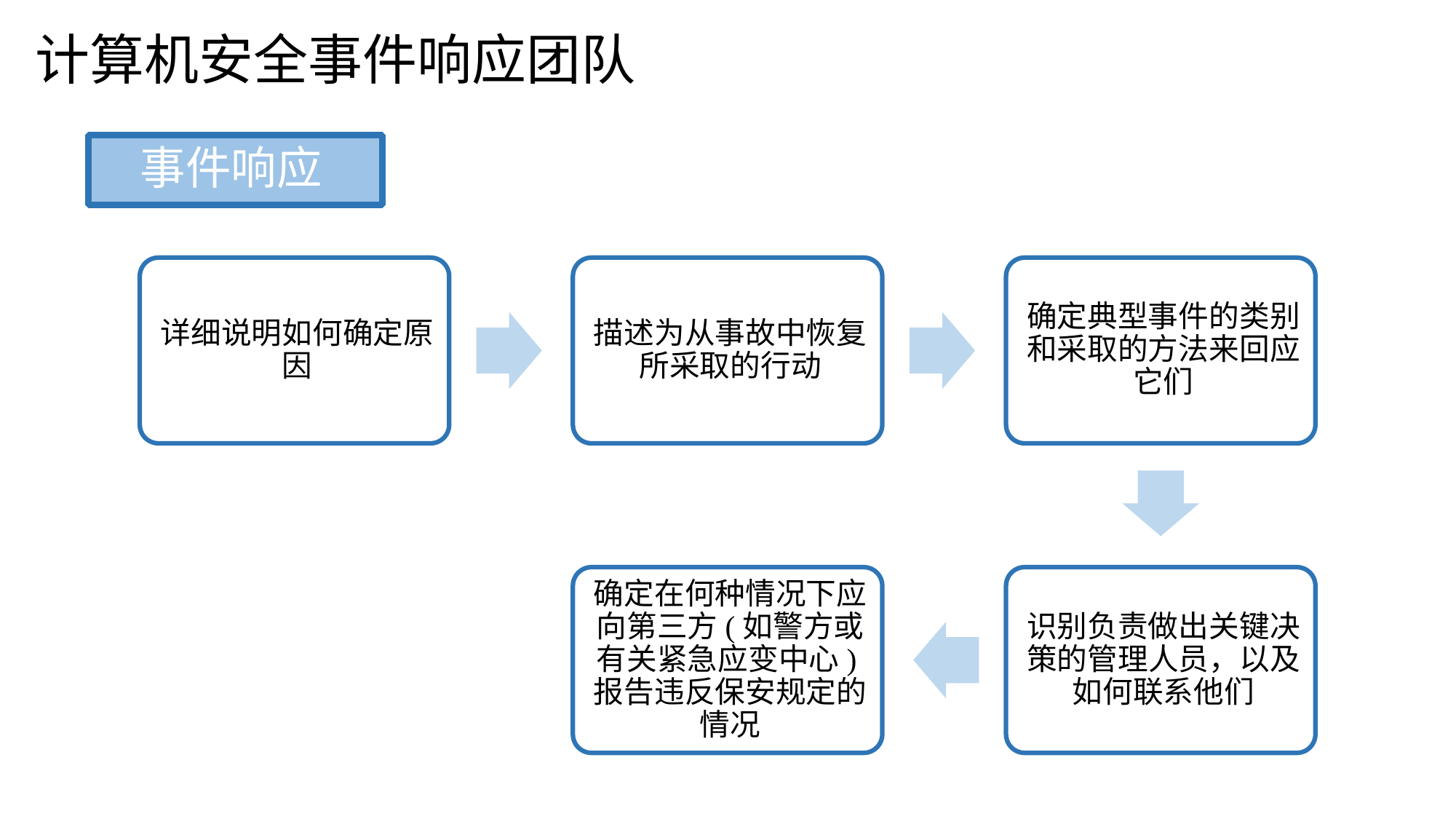

计算机安全事件响应团队

事件响应
详细说明如何确定原因

描述为从事故中恢复所采取的行动

确定典型事件的类别和采取的方法来回应它们

识别负责做出关键决策的管理人员，以及如何联系他们

确定在何种情况下应向第三方(如警方或有关紧急应变中心)报告违反保安规定的情况